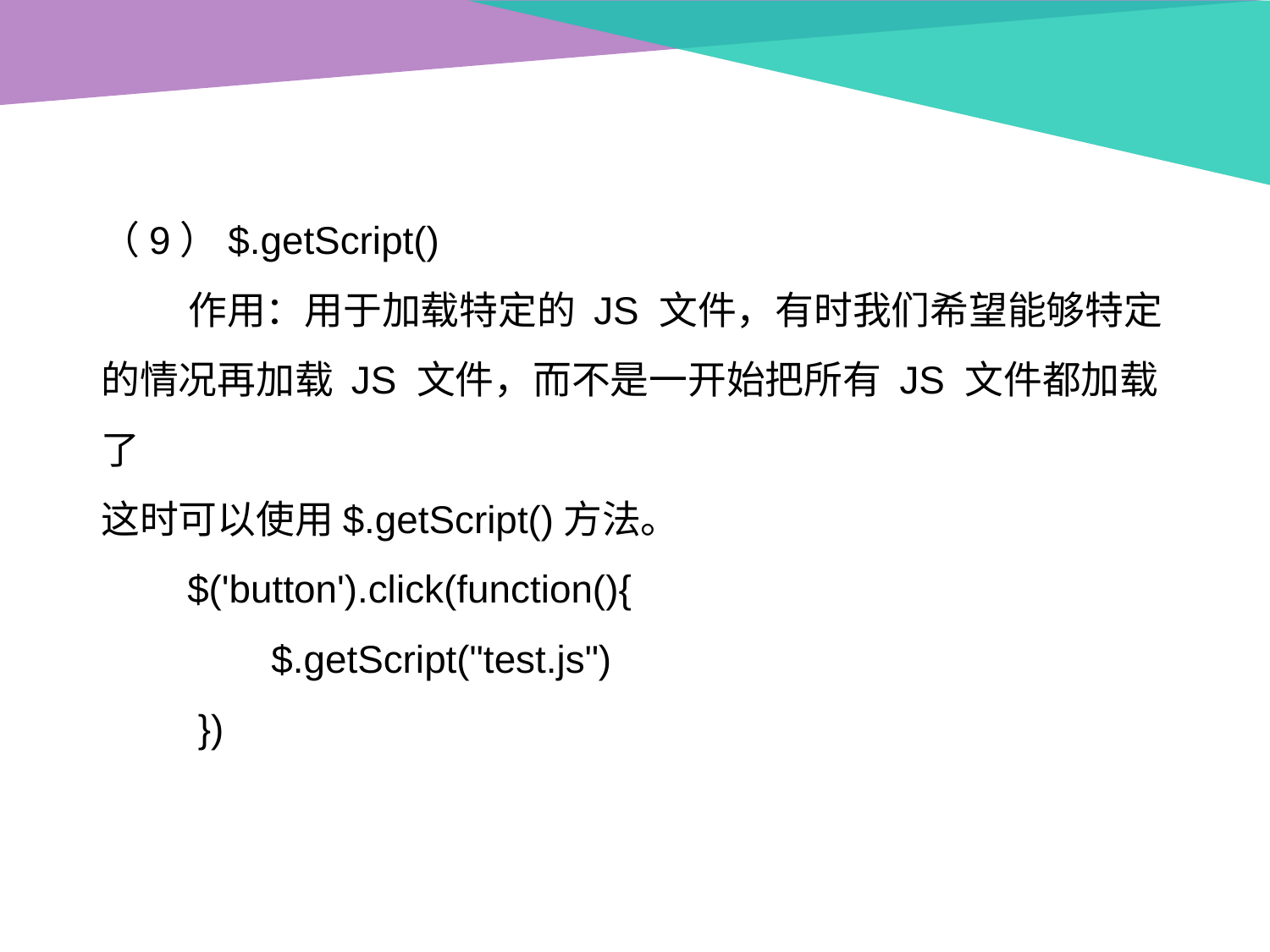

（9）$.getScript()
         作用：用于加载特定的 JS 文件，有时我们希望能够特定的情况再加载 JS 文件，而不是一开始把所有 JS 文件都加载了
这时可以使用$.getScript()方法。
        $('button').click(function(){
	    $.getScript("test.js")
         })